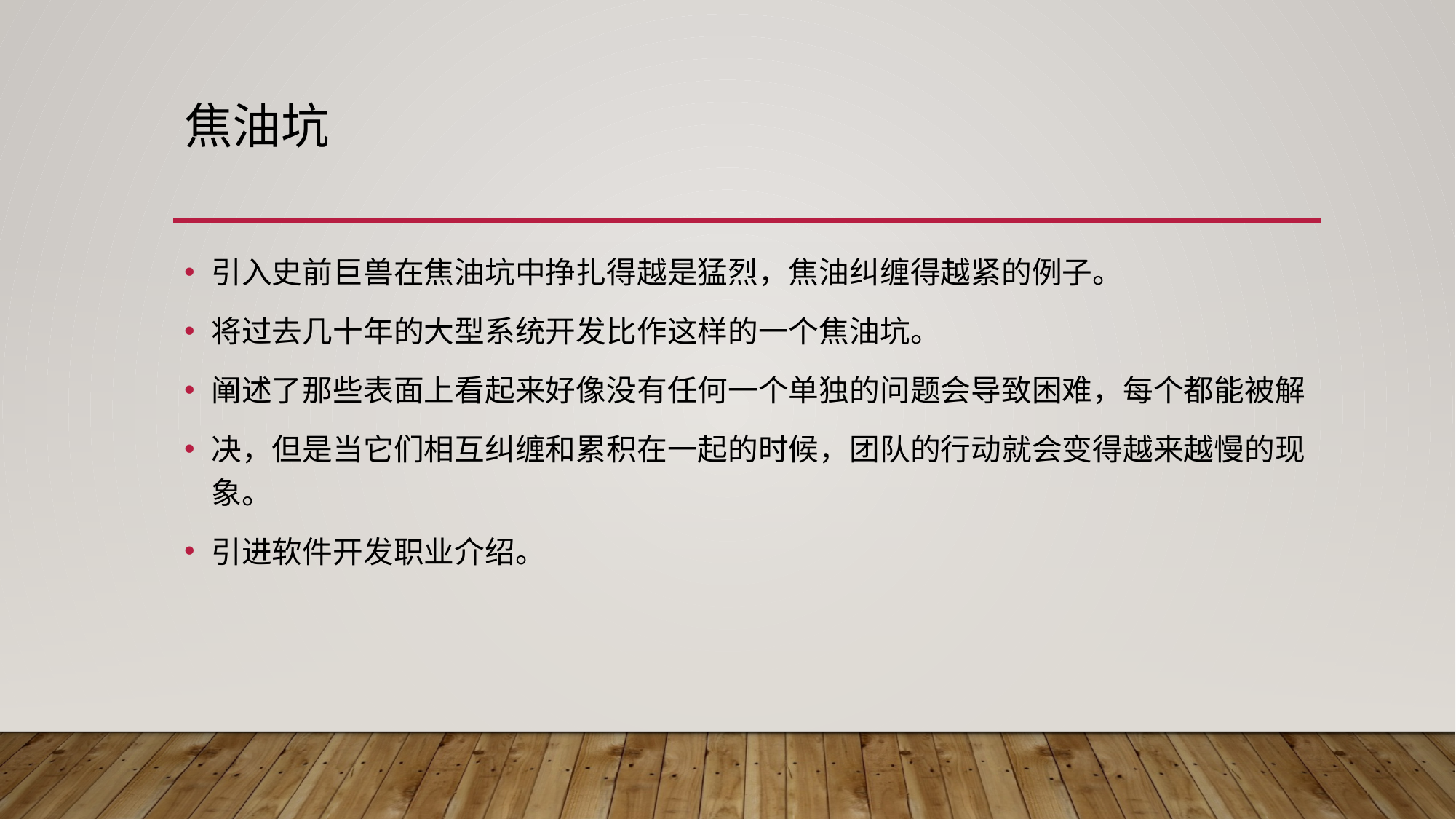

# 焦油坑
引入史前巨兽在焦油坑中挣扎得越是猛烈，焦油纠缠得越紧的例子。
将过去几十年的大型系统开发比作这样的一个焦油坑。
阐述了那些表面上看起来好像没有任何一个单独的问题会导致困难，每个都能被解
决，但是当它们相互纠缠和累积在一起的时候，团队的行动就会变得越来越慢的现象。
引进软件开发职业介绍。